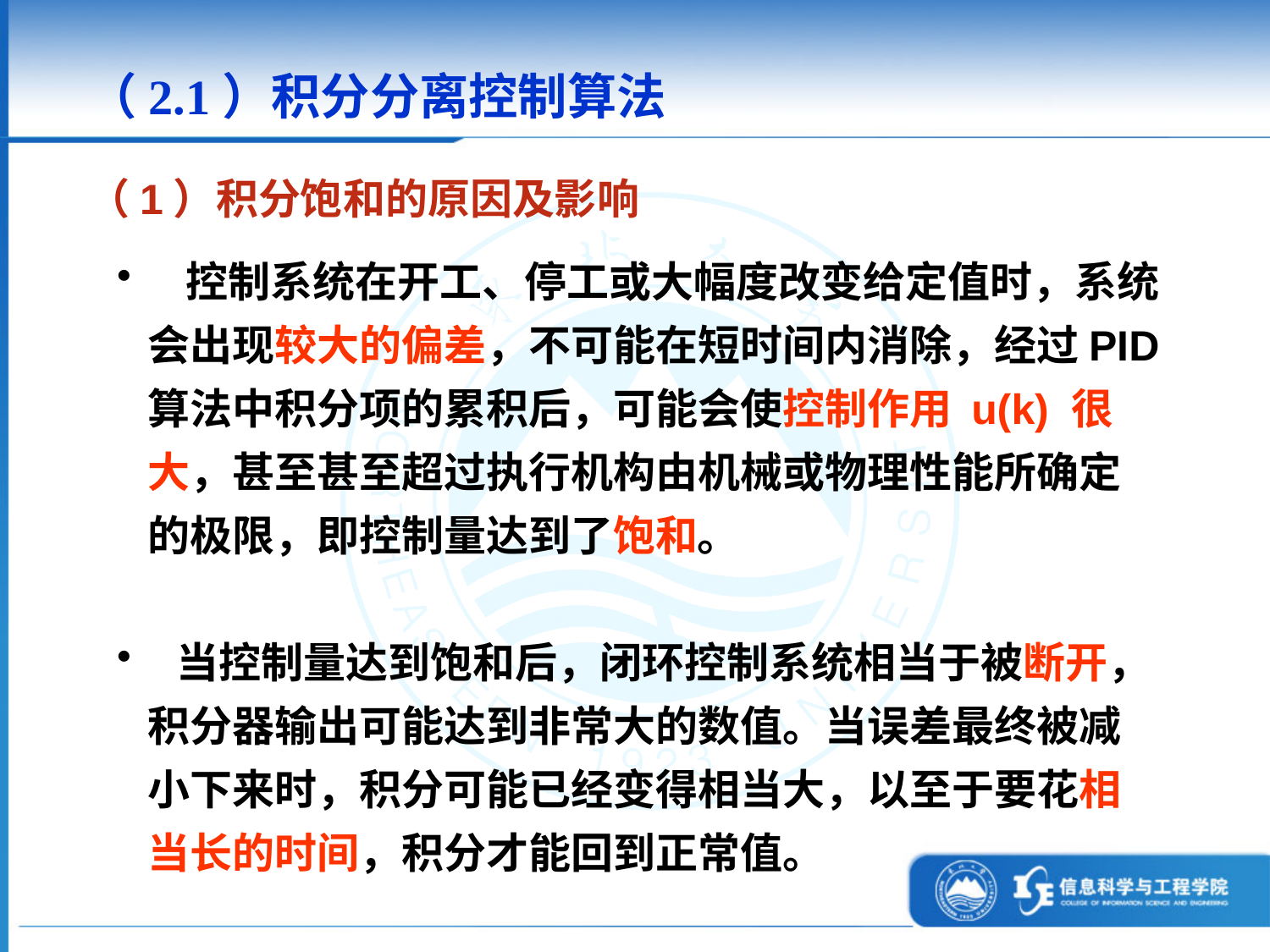

（2.1）积分分离控制算法
（1）积分饱和的原因及影响
   控制系统在开工、停工或大幅度改变给定值时，系统会出现较大的偏差，不可能在短时间内消除，经过PID算法中积分项的累积后，可能会使控制作用 u(k) 很大，甚至甚至超过执行机构由机械或物理性能所确定的极限，即控制量达到了饱和。

  当控制量达到饱和后，闭环控制系统相当于被断开，积分器输出可能达到非常大的数值。当误差最终被减小下来时，积分可能已经变得相当大，以至于要花相当长的时间，积分才能回到正常值。